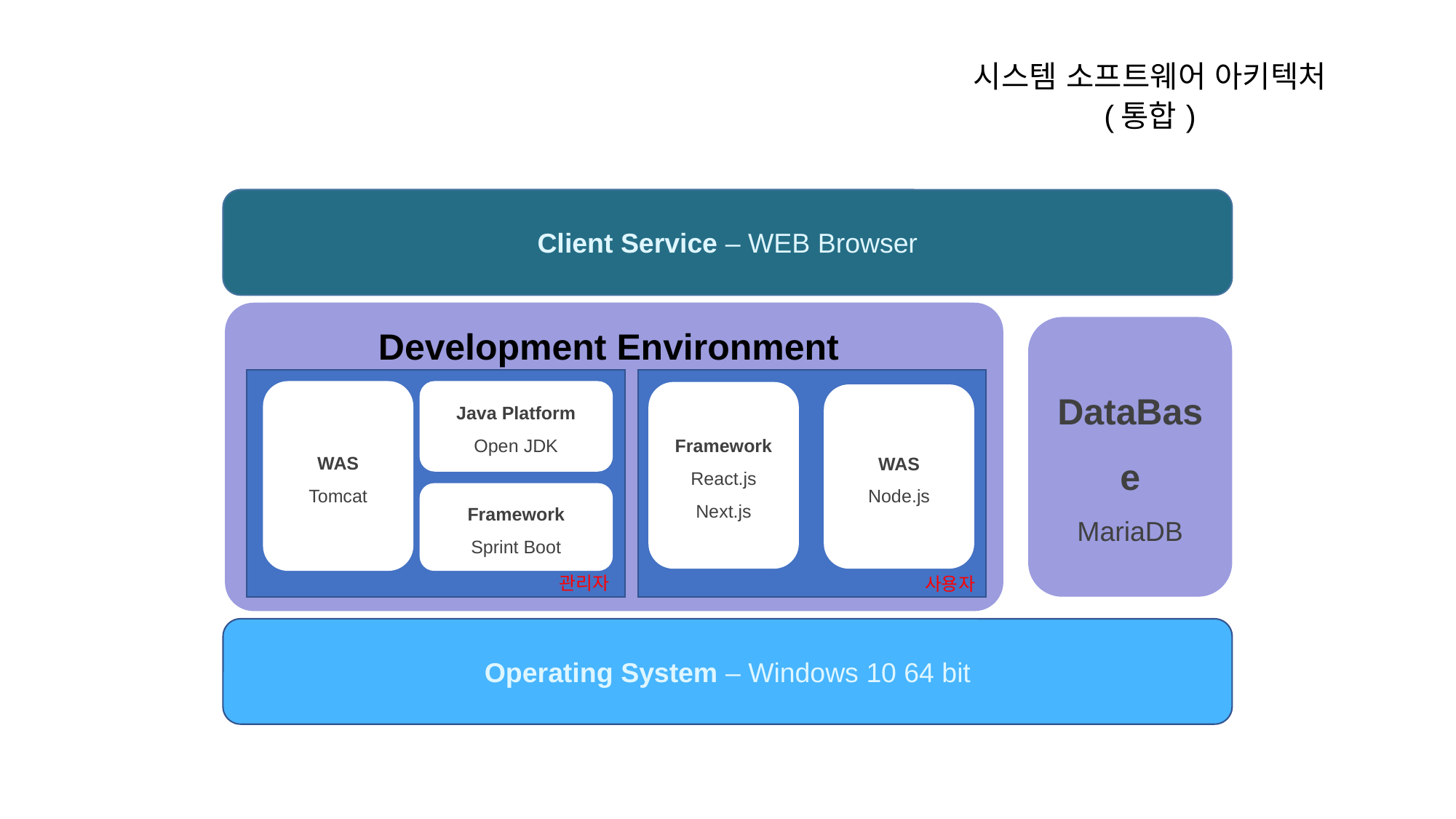

시스템 소프트웨어 아키텍처
(통합)
Client Service – WEB Browser
Development Environment

DataBase
MariaDB

WAS
Tomcat
Java Platform
Open JDK
Framework
React.js
Next.js
WAS
Node.js
Framework
Sprint Boot
관리자
사용자
Operating System – Windows 10 64 bit